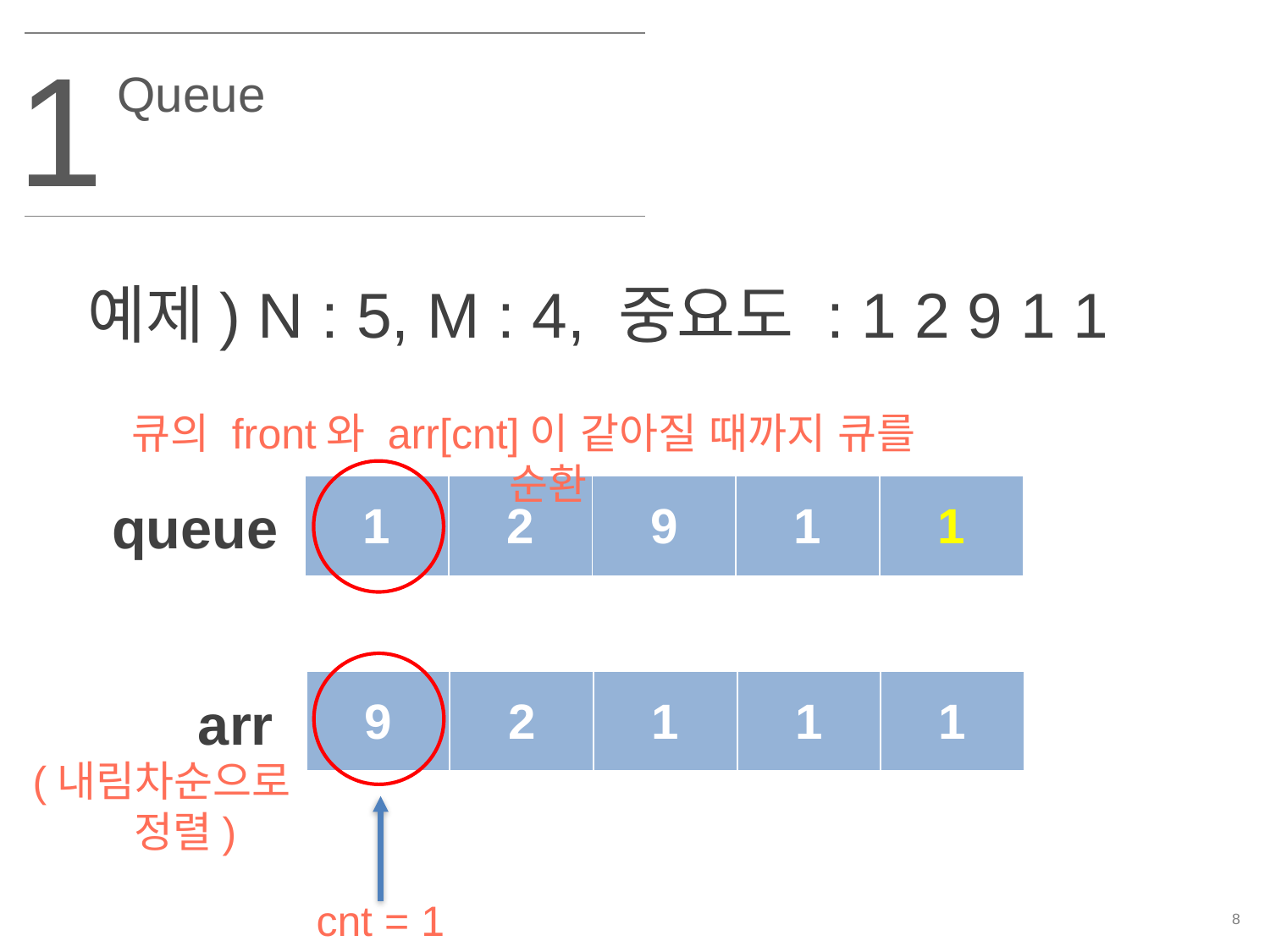

1
Queue
예제) N : 5, M : 4, 중요도 : 1 2 9 1 1
큐의 front와 arr[cnt]이 같아질 때까지 큐를 순환

| 1 | 2 | 9 | 1 | 1 |
| --- | --- | --- | --- | --- |
queue

| 9 | 2 | 1 | 1 | 1 |
| --- | --- | --- | --- | --- |
arr
(내림차순으로 정렬)
cnt = 1